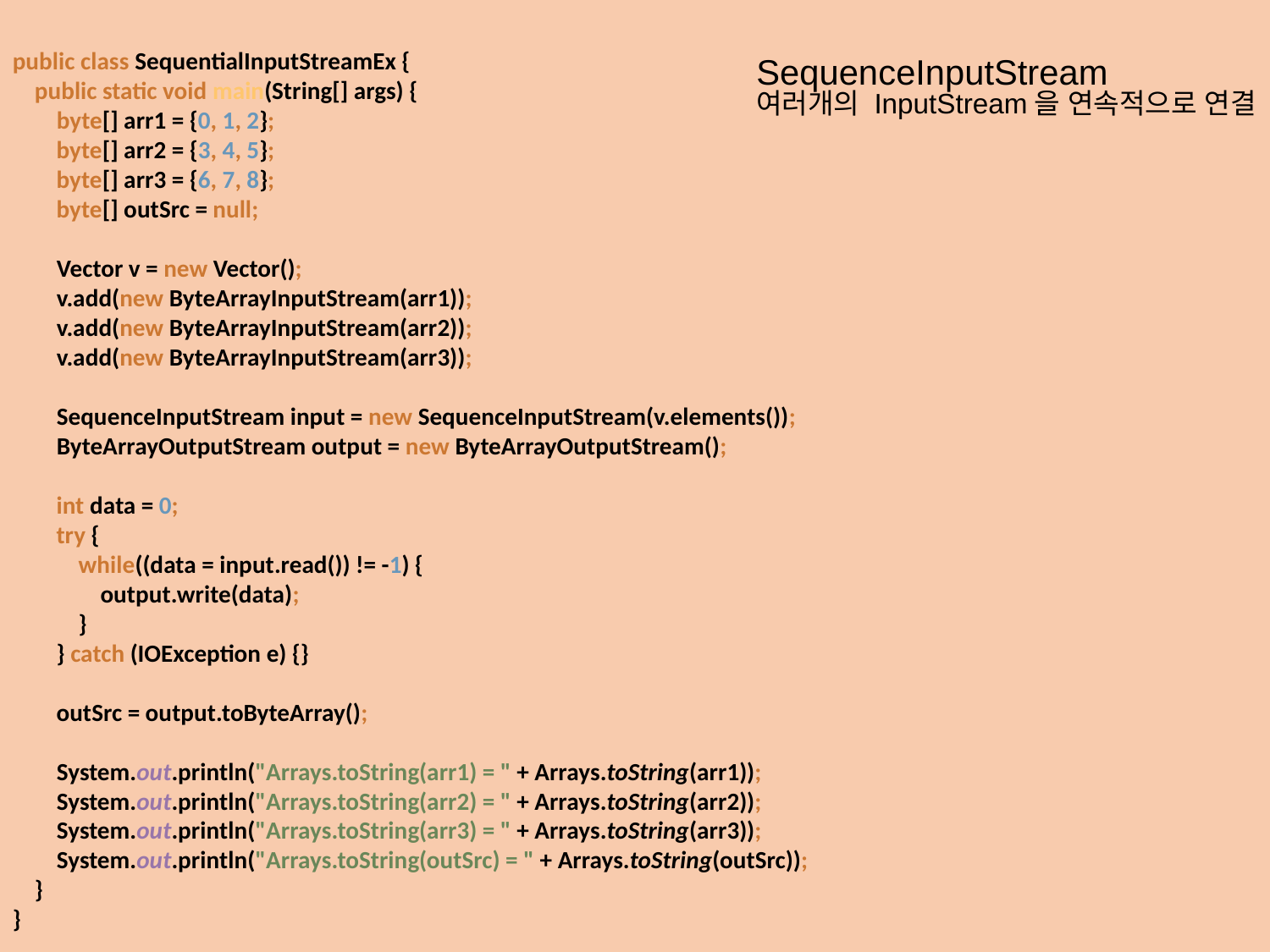

# SequenceInputStream
public class SequentialInputStreamEx {
    public static void main(String[] args) {
        byte[] arr1 = {0, 1, 2};
        byte[] arr2 = {3, 4, 5};
        byte[] arr3 = {6, 7, 8};
        byte[] outSrc = null;
        Vector v = new Vector();
        v.add(new ByteArrayInputStream(arr1));
        v.add(new ByteArrayInputStream(arr2));
        v.add(new ByteArrayInputStream(arr3));
        SequenceInputStream input = new SequenceInputStream(v.elements());
        ByteArrayOutputStream output = new ByteArrayOutputStream();
        int data = 0;
        try {
            while((data = input.read()) != -1) {
                output.write(data);
            }
        } catch (IOException e) {}
        outSrc = output.toByteArray();
        System.out.println("Arrays.toString(arr1) = " + Arrays.toString(arr1));
        System.out.println("Arrays.toString(arr2) = " + Arrays.toString(arr2));
        System.out.println("Arrays.toString(arr3) = " + Arrays.toString(arr3));
        System.out.println("Arrays.toString(outSrc) = " + Arrays.toString(outSrc));
    }
}
여러개의 InputStream을 연속적으로 연결